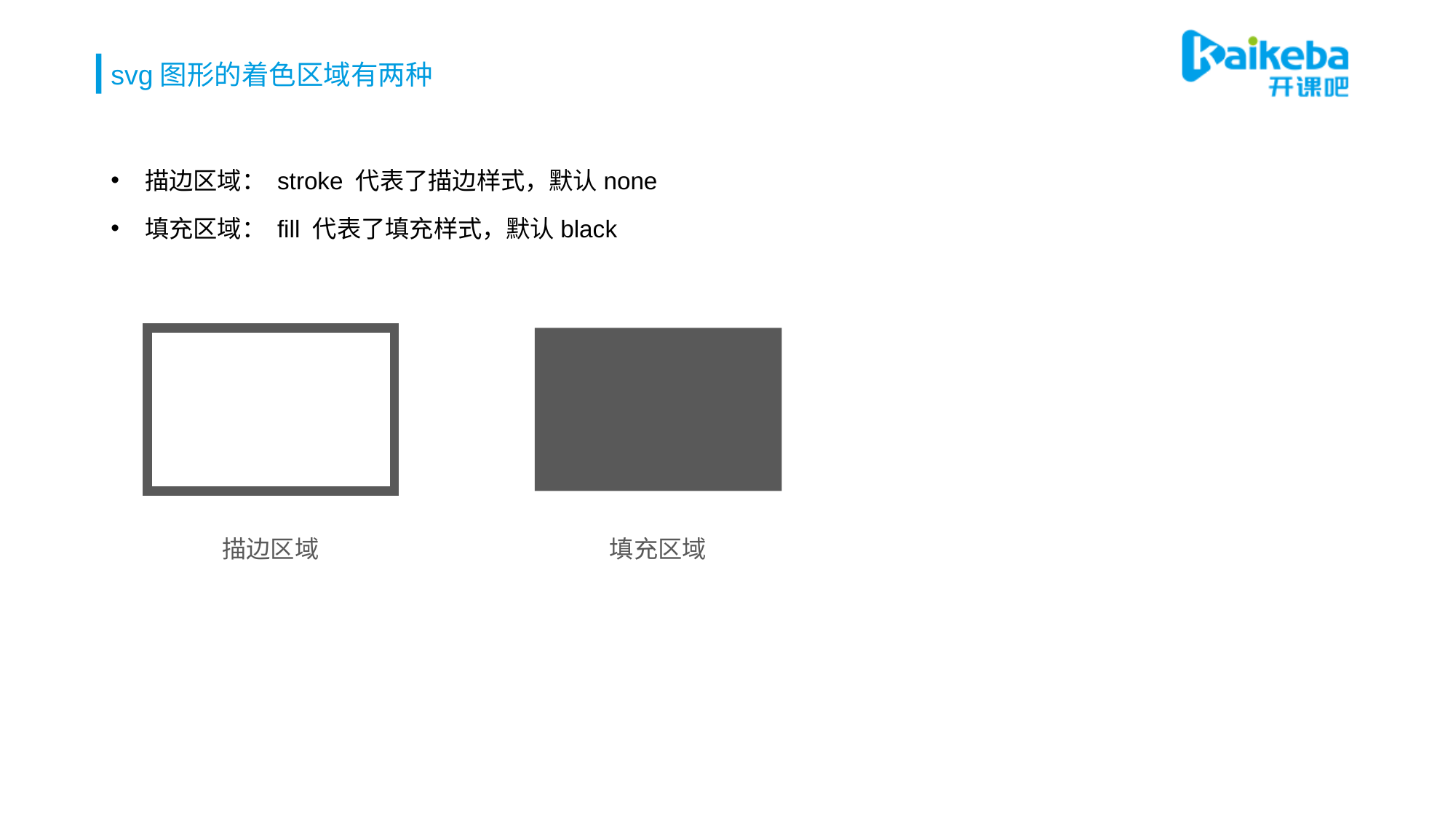

# svg图形的着色区域有两种
描边区域： stroke 代表了描边样式，默认none
填充区域： fill 代表了填充样式，默认black

描边区域
填充区域